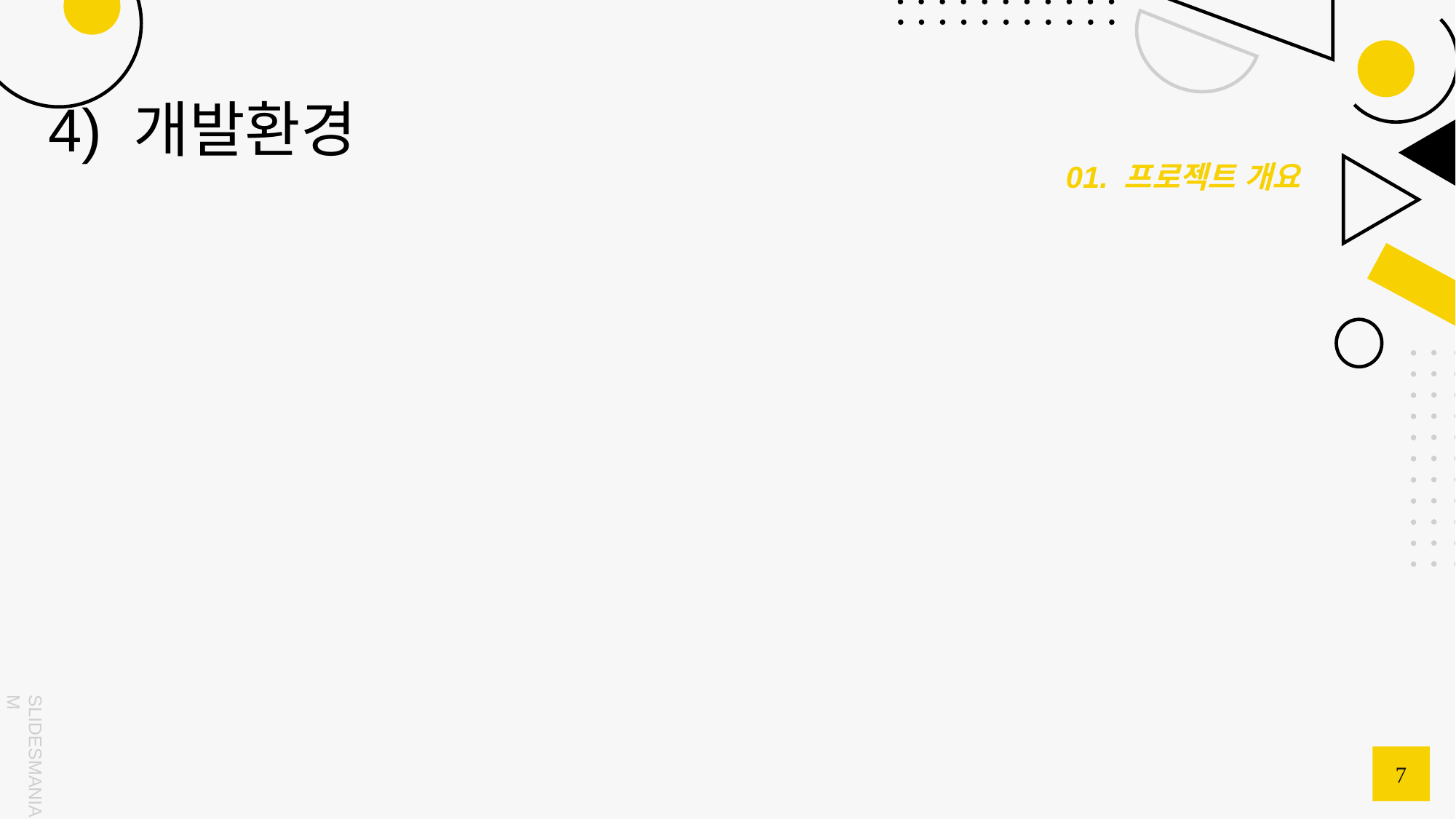

# 4) 개발환경
01. 프로젝트 개요

7